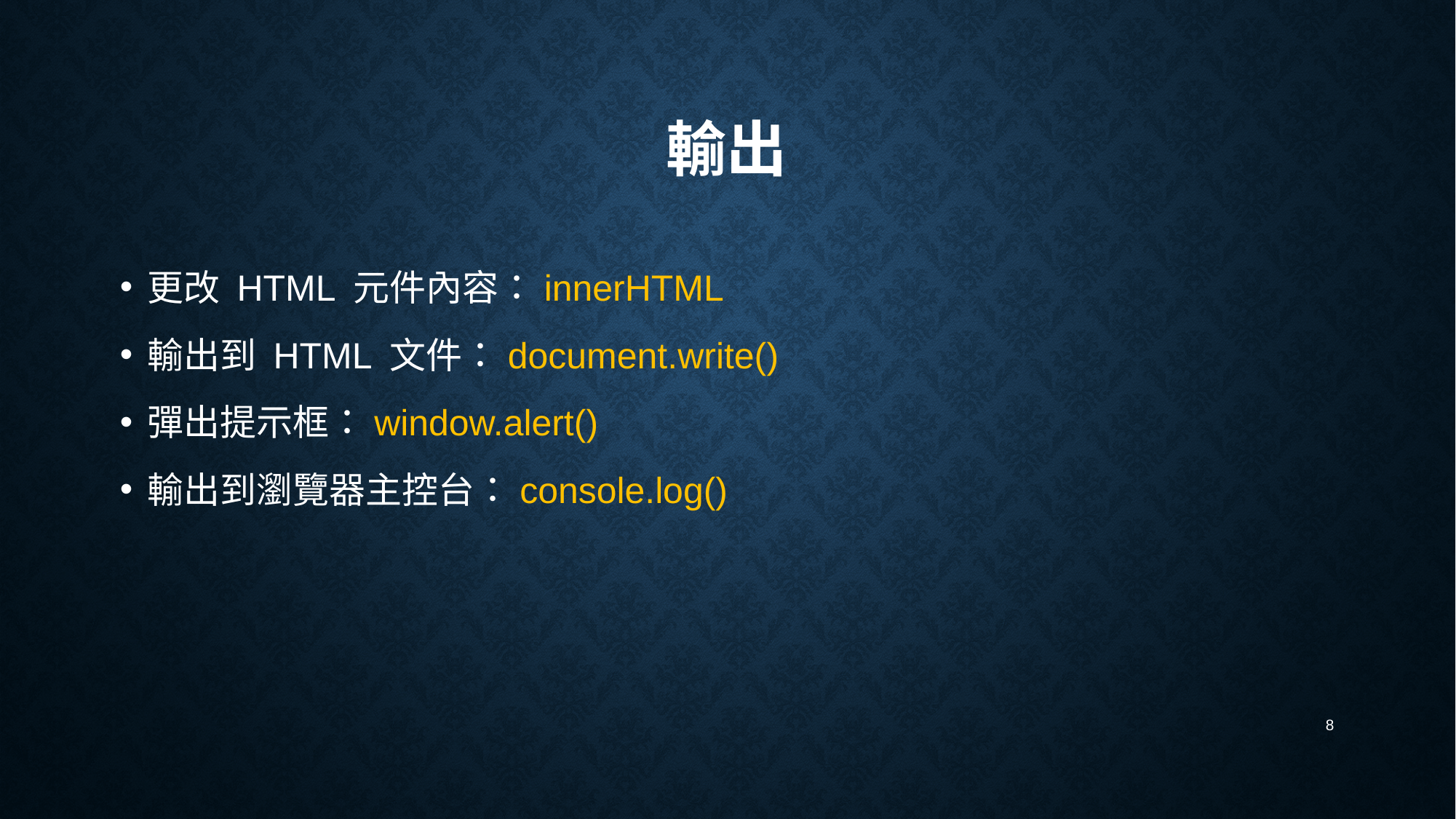

# 輸出
更改 HTML 元件內容：innerHTML
輸出到 HTML 文件：document.write()
彈出提示框：window.alert()
輸出到瀏覽器主控台：console.log()
8